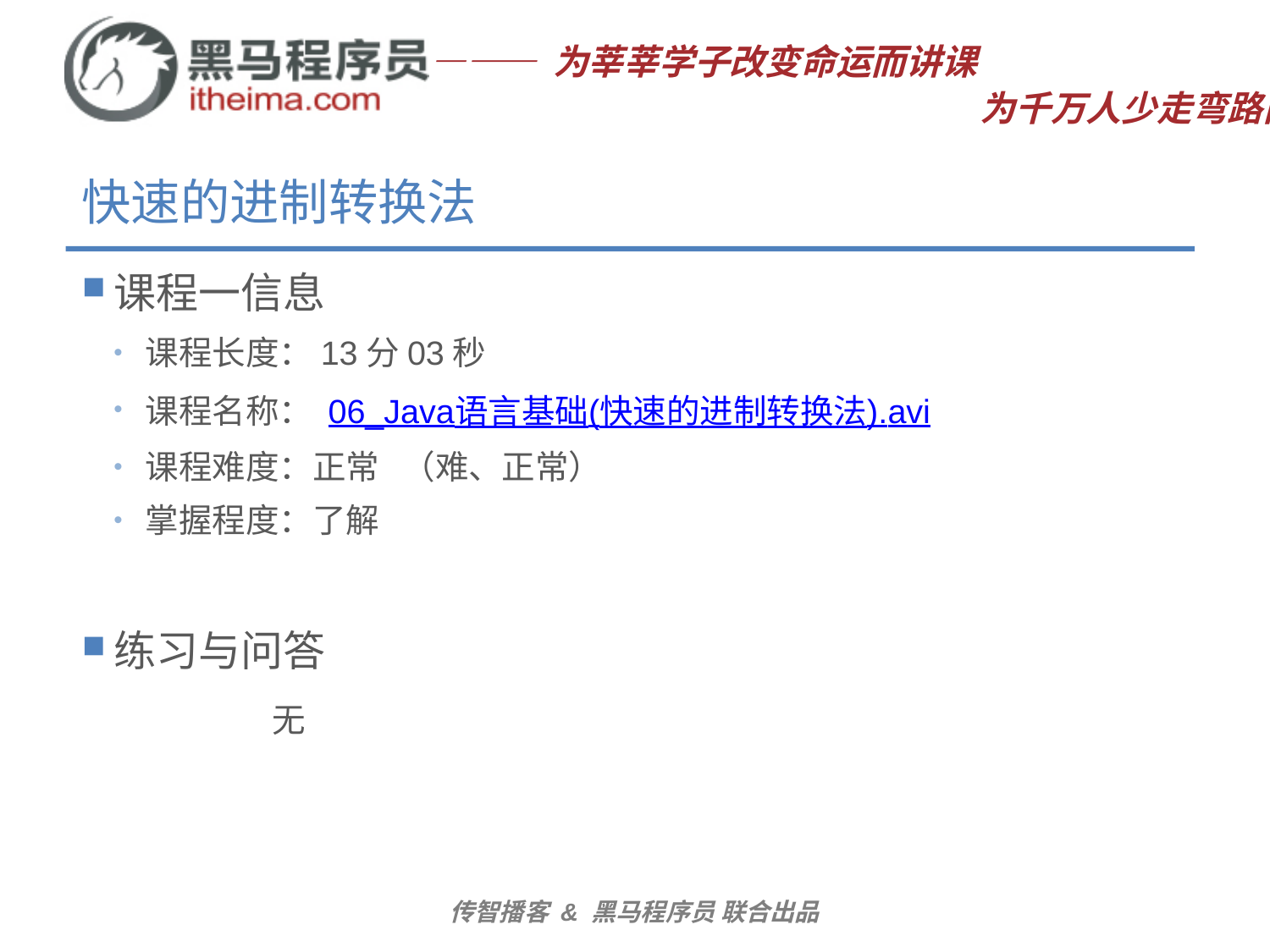

# 快速的进制转换法
课程一信息
课程长度：13分03秒
课程名称： 06_Java语言基础(快速的进制转换法).avi
课程难度：正常   （难、正常）
掌握程度：了解

练习与问答
	无